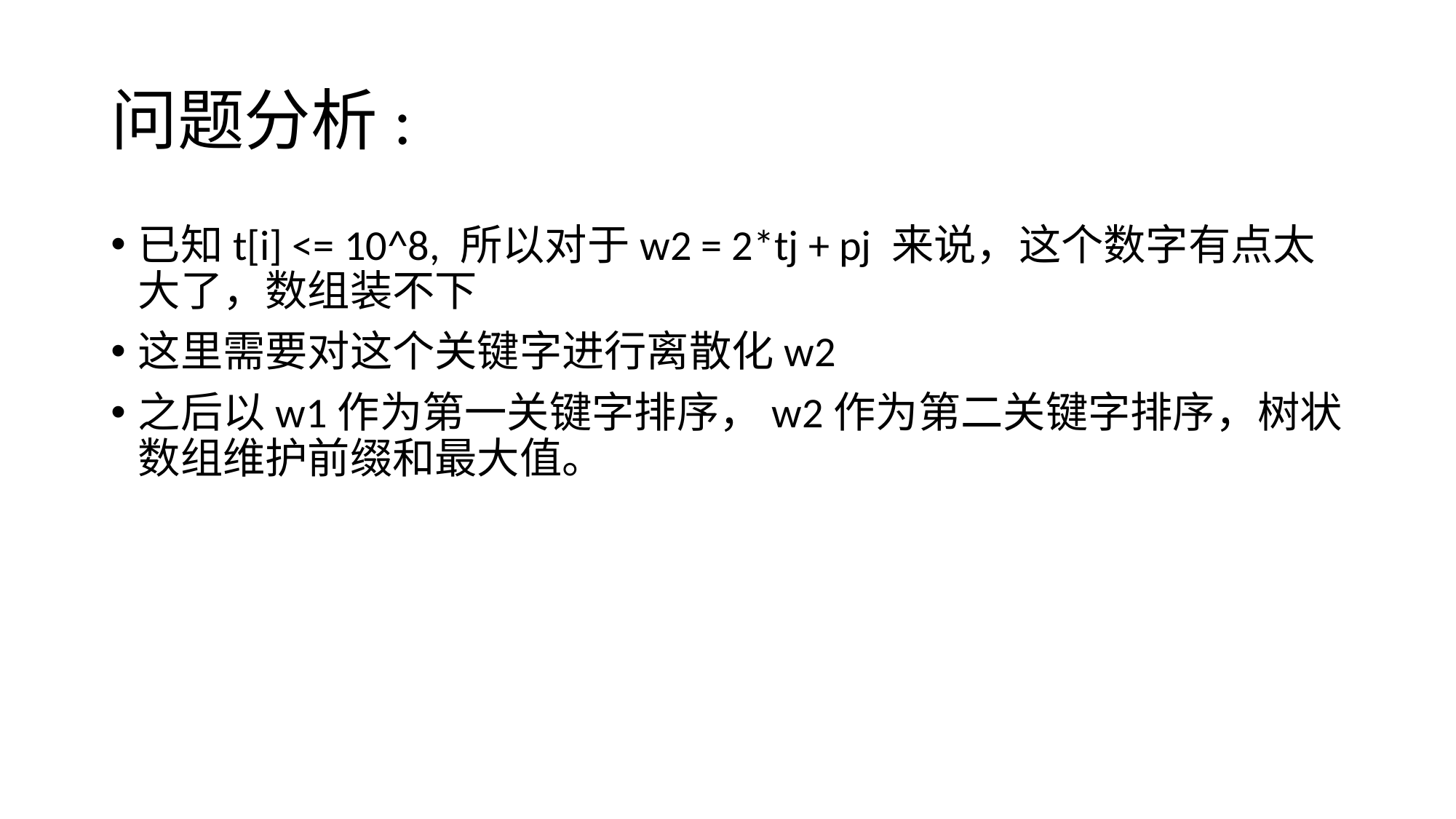

# 问题分析:
已知t[i] <= 10^8, 所以对于w2 = 2*tj + pj 来说，这个数字有点太大了，数组装不下
这里需要对这个关键字进行离散化w2
之后以w1作为第一关键字排序，w2作为第二关键字排序，树状数组维护前缀和最大值。